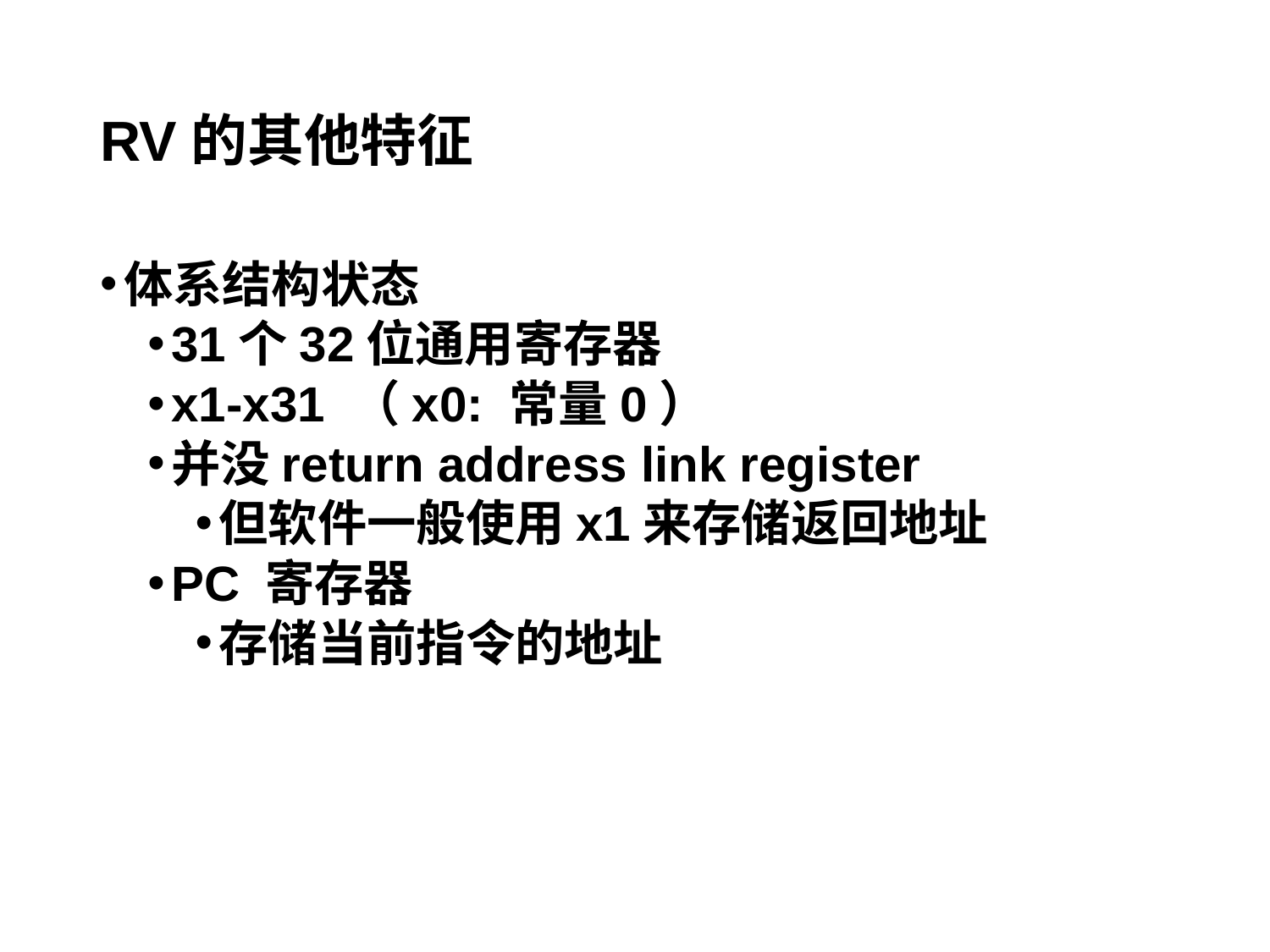

# RV的其他特征
体系结构状态
31个32位通用寄存器
x1-x31 （x0: 常量0）
并没return address link register
但软件一般使用x1来存储返回地址
PC 寄存器
存储当前指令的地址